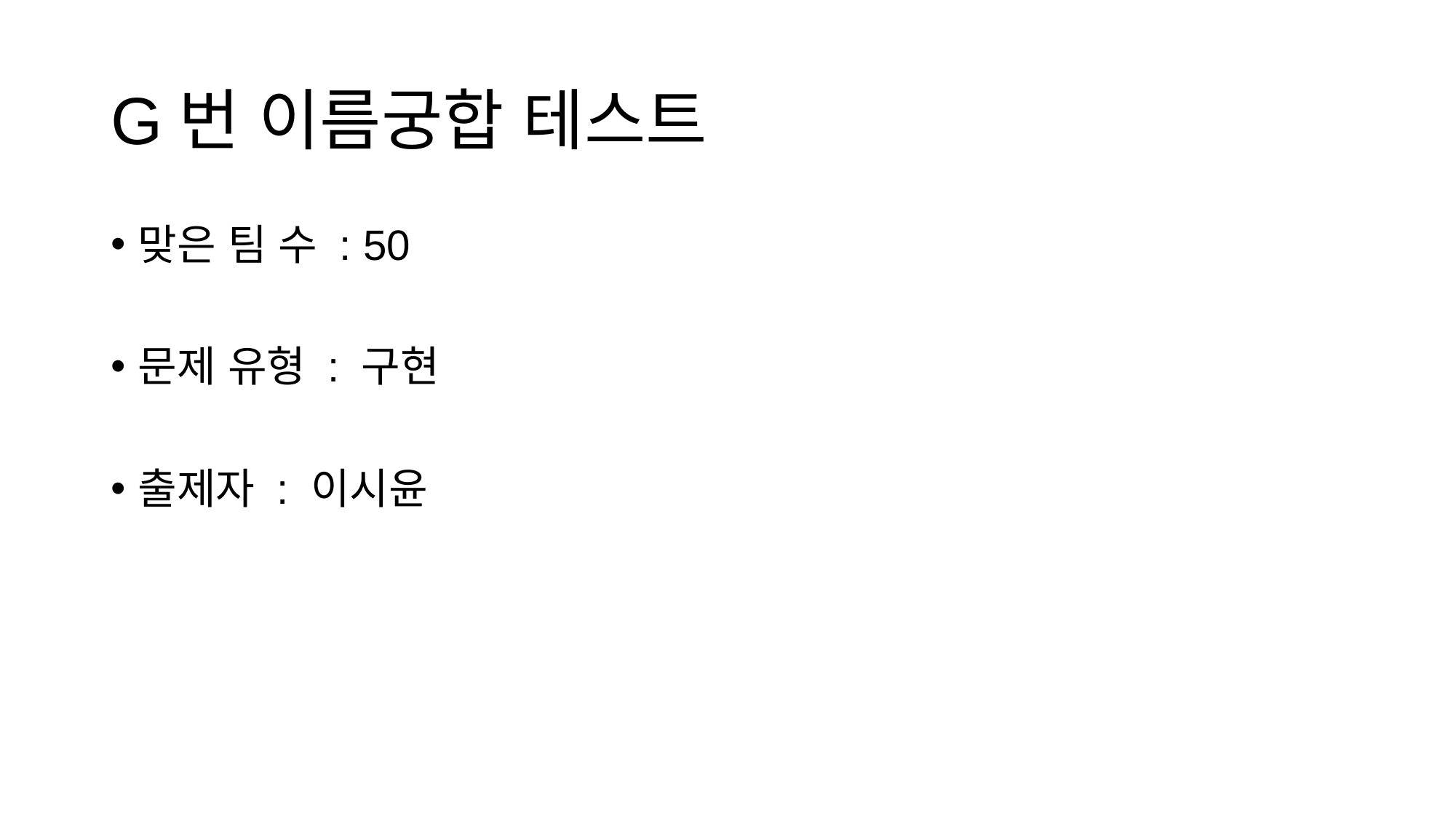

# G번 이름궁합 테스트
맞은 팀 수 : 50

문제 유형 : 구현

출제자 : 이시윤